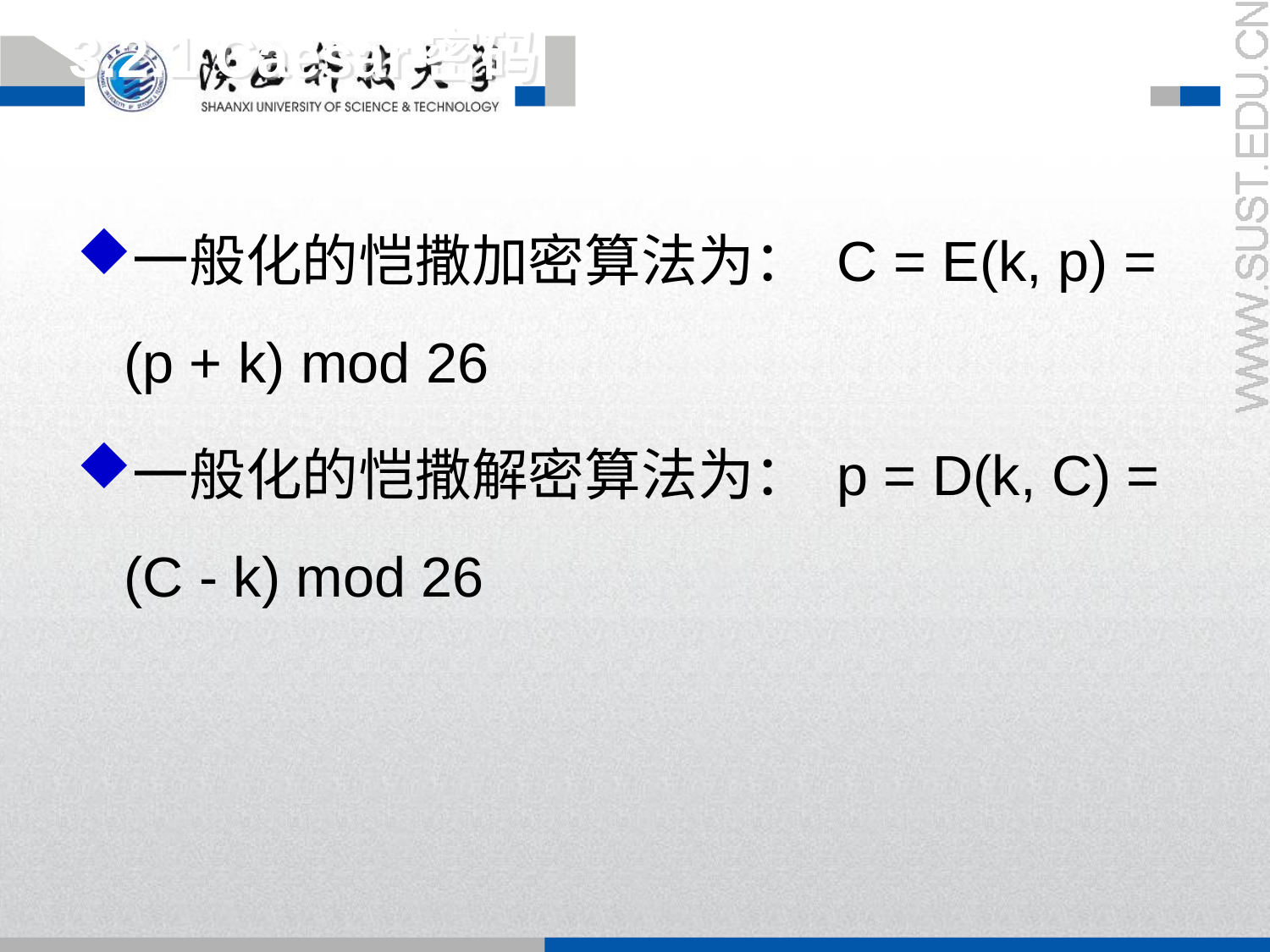

3.2.1 Caesar密码
一般化的恺撒加密算法为： C = E(k, p) = (p + k) mod 26
一般化的恺撒解密算法为： p = D(k, C) = (C - k) mod 26